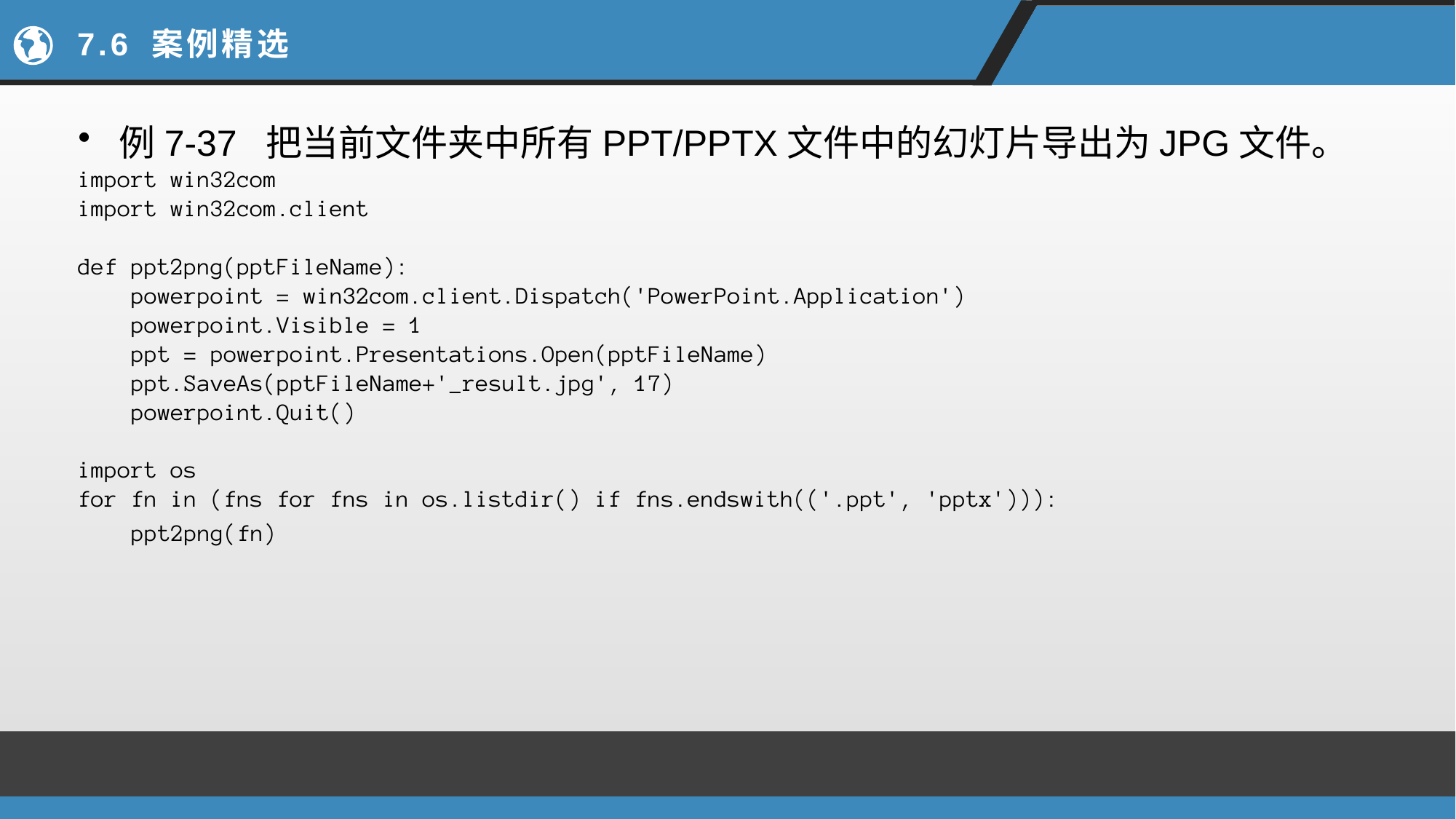

# 7.6 案例精选

例7-37  把当前文件夹中所有PPT/PPTX文件中的幻灯片导出为JPG文件。
import win32com
import win32com.client

def ppt2png(pptFileName):
    powerpoint = win32com.client.Dispatch('PowerPoint.Application')
    powerpoint.Visible = 1
    ppt = powerpoint.Presentations.Open(pptFileName)
    ppt.SaveAs(pptFileName+'_result.jpg', 17)
    powerpoint.Quit()

import os
for fn in (fns for fns in os.listdir() if fns.endswith(('.ppt', 'pptx'))):
    ppt2png(fn)